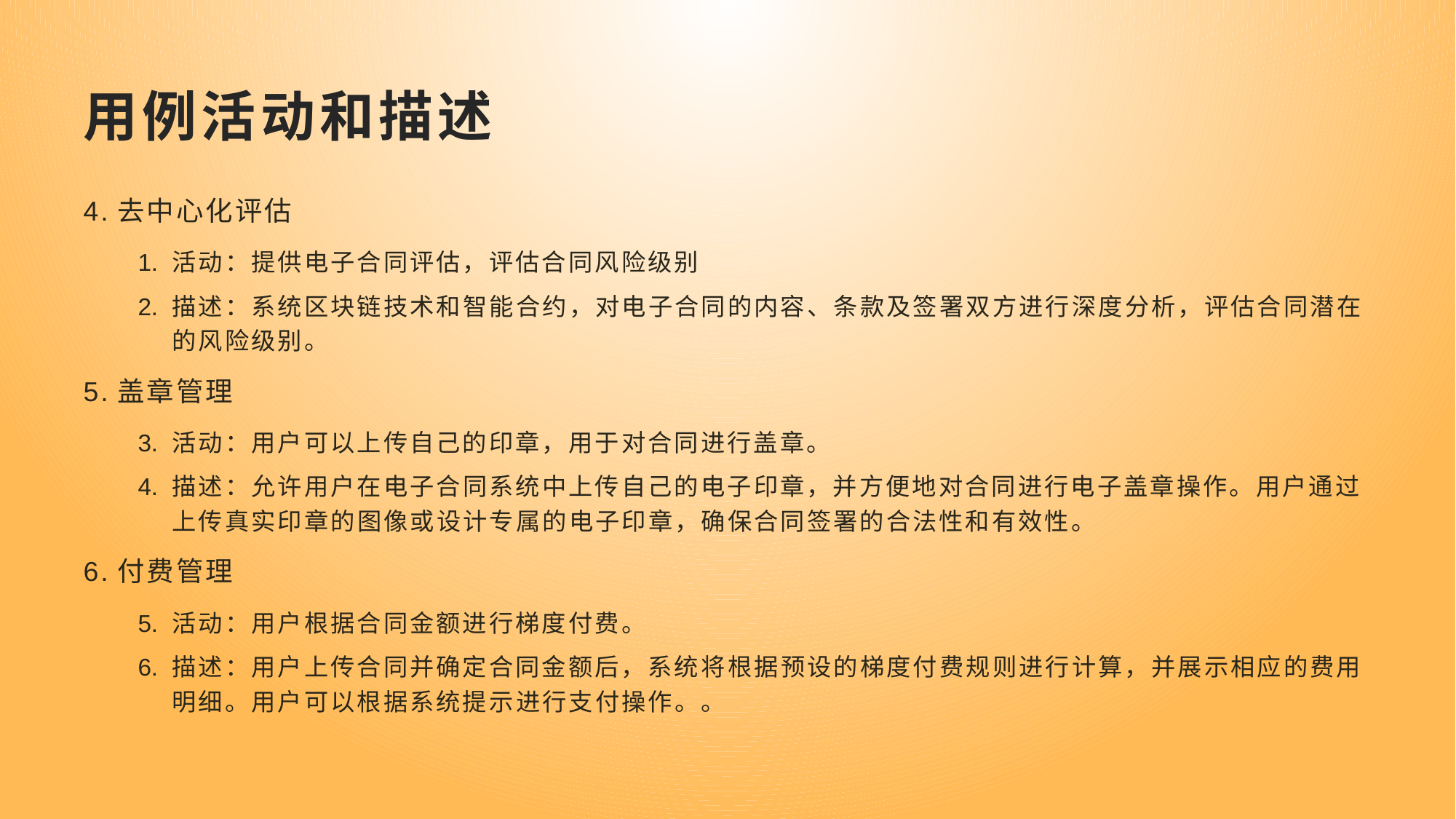

# 用例活动和描述
4.去中心化评估
活动：提供电子合同评估，评估合同风险级别
描述：系统区块链技术和智能合约，对电子合同的内容、条款及签署双方进行深度分析，评估合同潜在的风险级别。
5.盖章管理
活动：用户可以上传自己的印章，用于对合同进行盖章。
描述：允许用户在电子合同系统中上传自己的电子印章，并方便地对合同进行电子盖章操作。用户通过上传真实印章的图像或设计专属的电子印章，确保合同签署的合法性和有效性。
6.付费管理
活动：用户根据合同金额进行梯度付费。
描述：用户上传合同并确定合同金额后，系统将根据预设的梯度付费规则进行计算，并展示相应的费用明细。用户可以根据系统提示进行支付操作。。